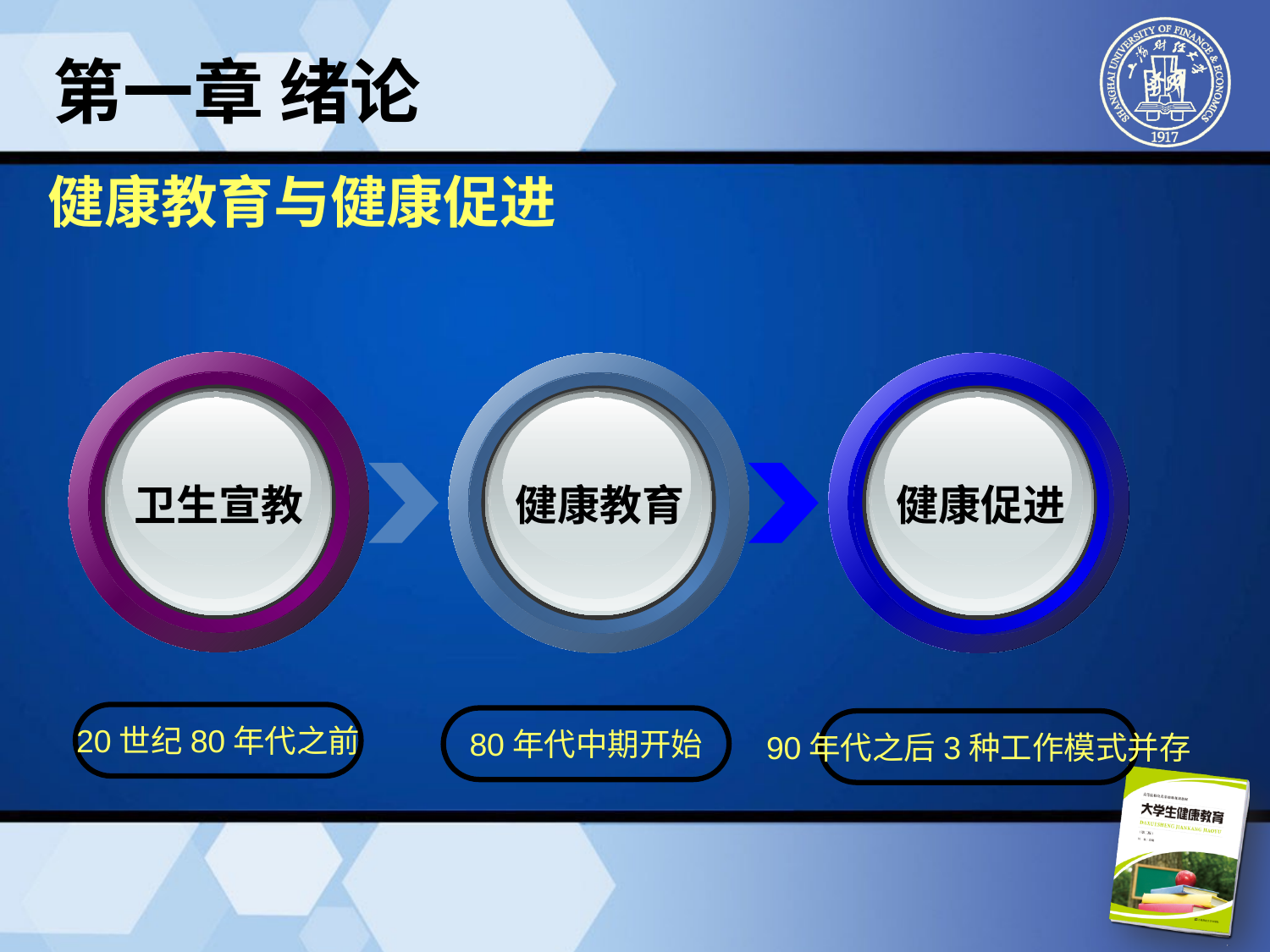

第一章 绪论
# 健康教育与健康促进

卫生宣教
健康教育
健康促进
20世纪80年代之前
80年代中期开始
90年代之后3种工作模式并存